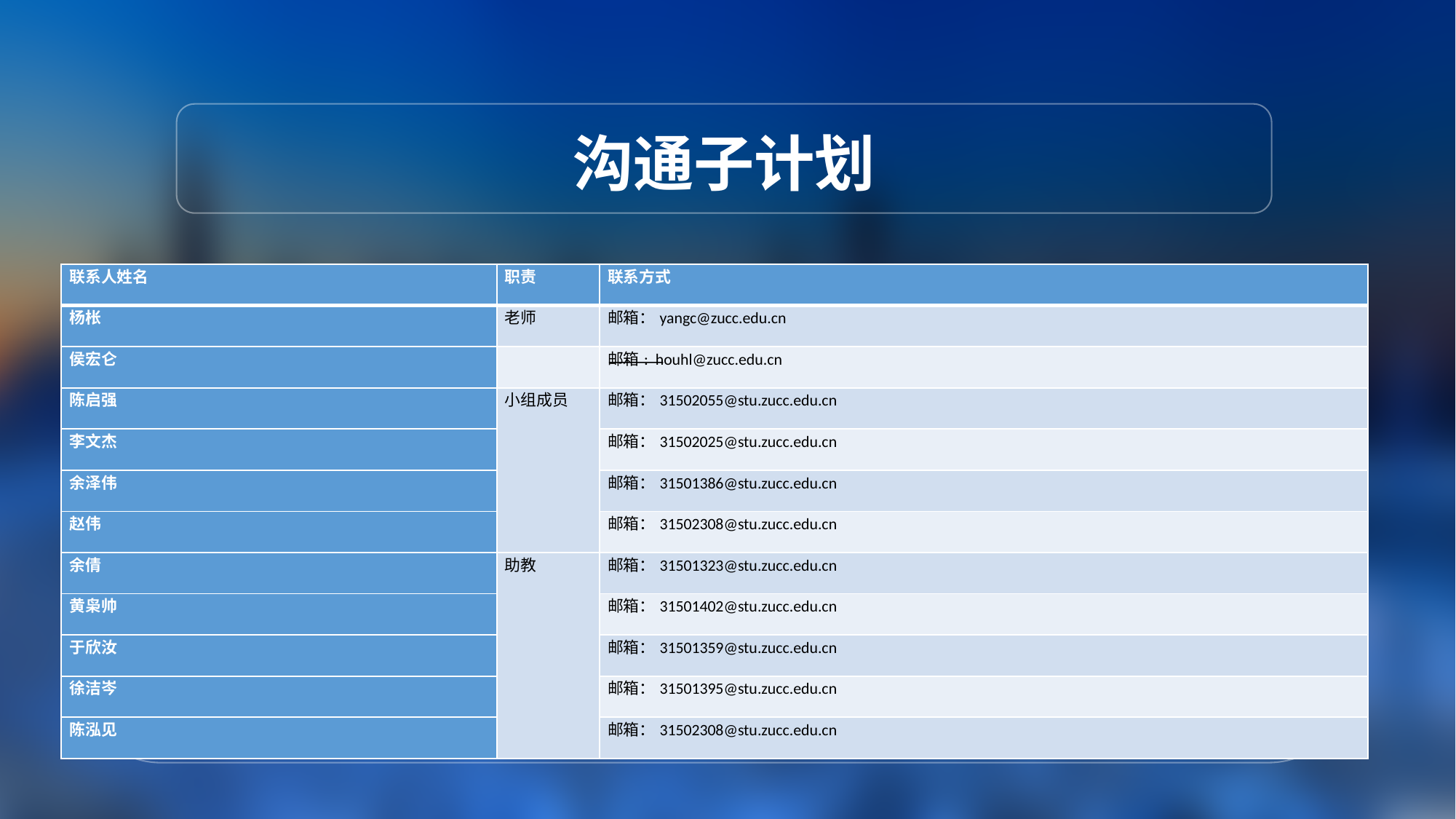

沟通子计划
| 联系人姓名 | 职责 | 联系方式 |
| --- | --- | --- |
| 杨枨 | 老师 | 邮箱：yangc@zucc.edu.cn |
| 侯宏仑 |  | 邮箱: houhl@zucc.edu.cn |
| 陈启强 | 小组成员 | 邮箱：31502055@stu.zucc.edu.cn |
| 李文杰 |  | 邮箱：31502025@stu.zucc.edu.cn |
| 余泽伟 |  | 邮箱：31501386@stu.zucc.edu.cn |
| 赵伟 |  | 邮箱：31502308@stu.zucc.edu.cn |
| 余倩 | 助教 | 邮箱：31501323@stu.zucc.edu.cn |
| 黄枭帅 |  | 邮箱：31501402@stu.zucc.edu.cn |
| 于欣汝 |  | 邮箱：31501359@stu.zucc.edu.cn |
| 徐洁岑 |  | 邮箱：31501395@stu.zucc.edu.cn |
| 陈泓见 |  | 邮箱：31502308@stu.zucc.edu.cn |